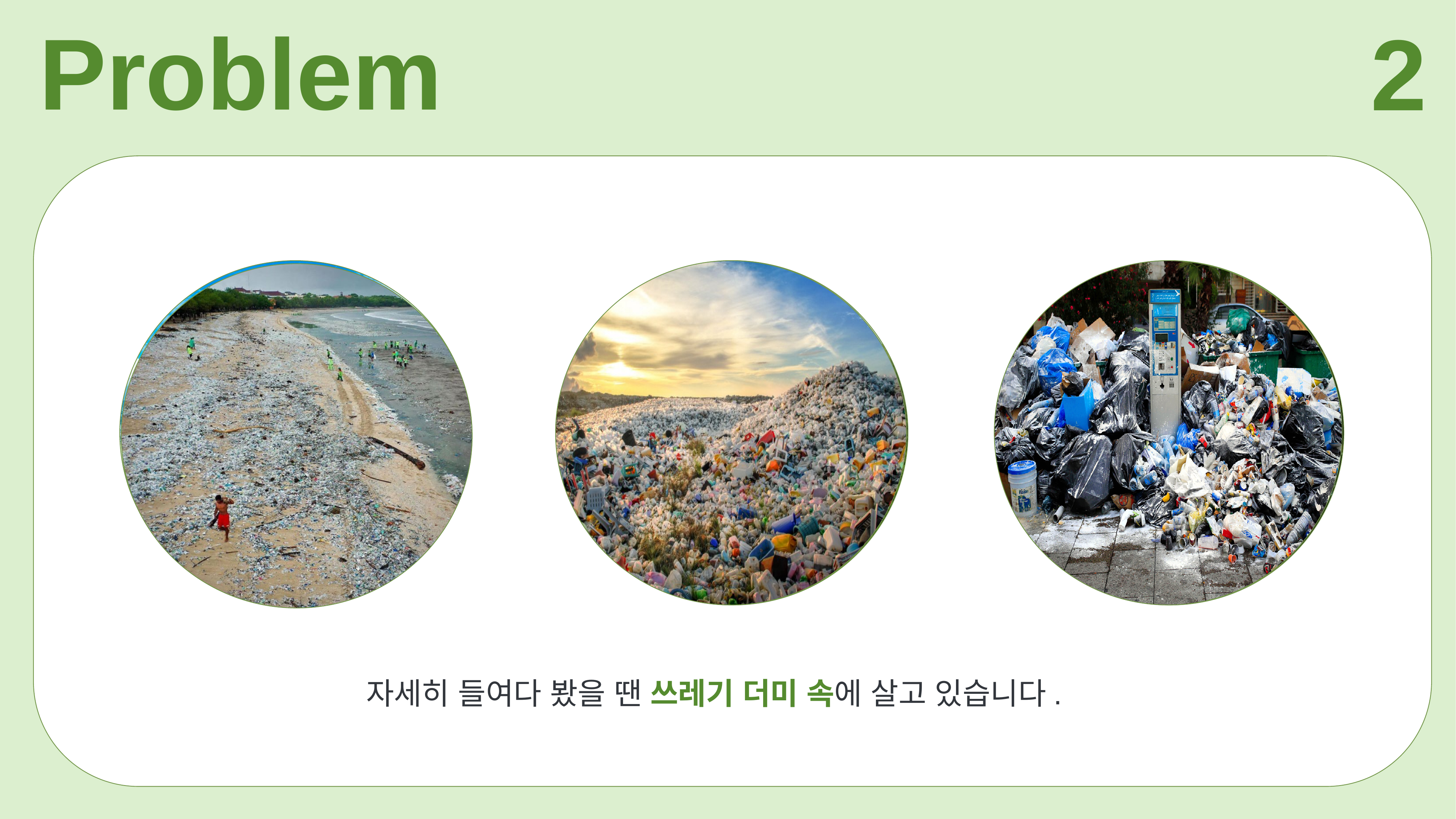

Problem
2

자세히 들여다 봤을 땐 쓰레기 더미 속에 살고 있습니다.
현재 우리는 겉으로 보기엔 깨끗한 환경속에 살고 있으나